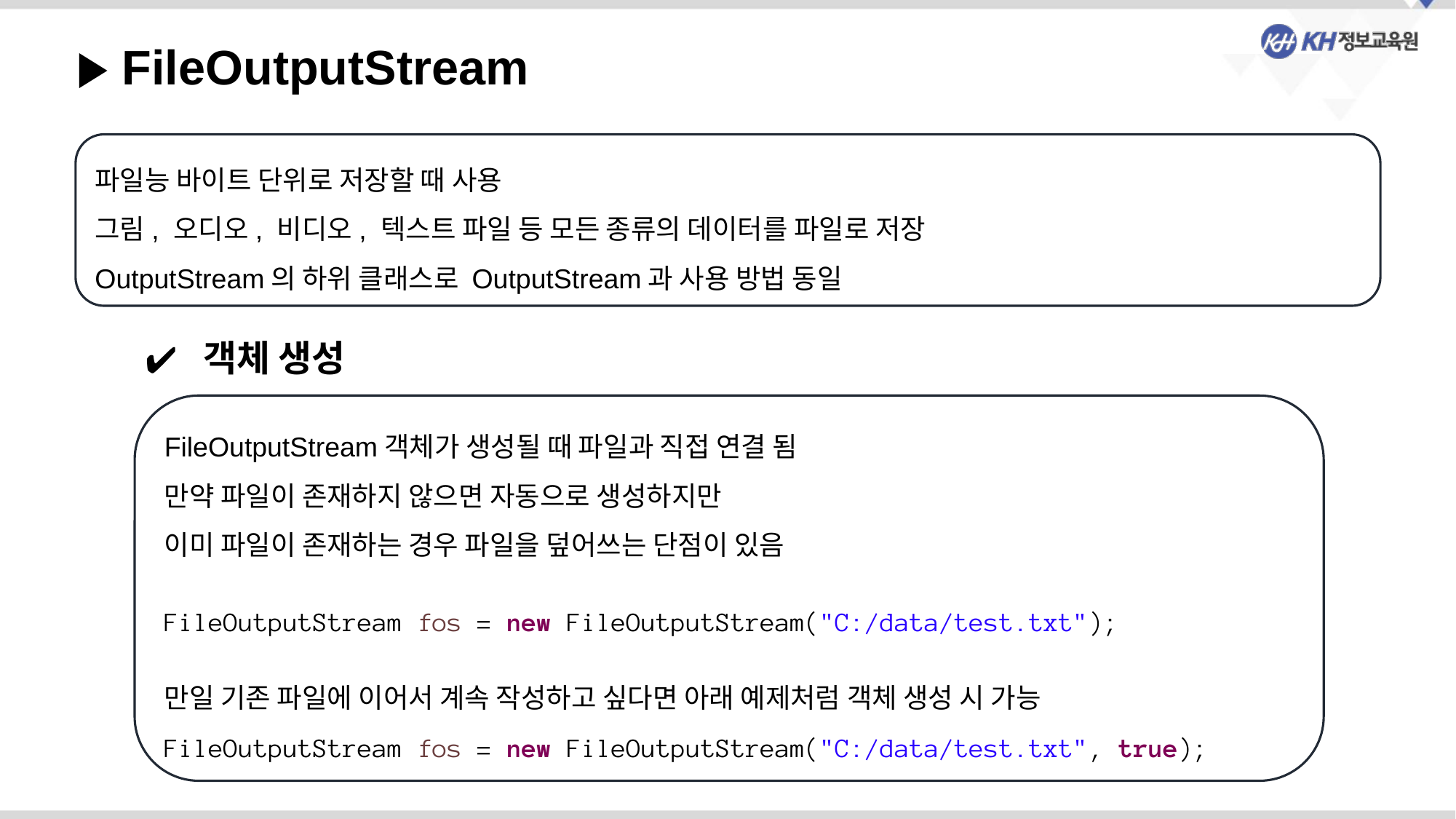

▶ FileOutputStream
파일능 바이트 단위로 저장할 때 사용
그림, 오디오, 비디오, 텍스트 파일 등 모든 종류의 데이터를 파일로 저장
OutputStream의 하위 클래스로 OutputStream과 사용 방법 동일
 객체 생성
FileOutputStream객체가 생성될 때 파일과 직접 연결 됨
만약 파일이 존재하지 않으면 자동으로 생성하지만
이미 파일이 존재하는 경우 파일을 덮어쓰는 단점이 있음

FileOutputStream fos = new FileOutputStream("C:/data/test.txt");

만일 기존 파일에 이어서 계속 작성하고 싶다면 아래 예제처럼 객체 생성 시 가능
FileOutputStream fos = new FileOutputStream("C:/data/test.txt", true);